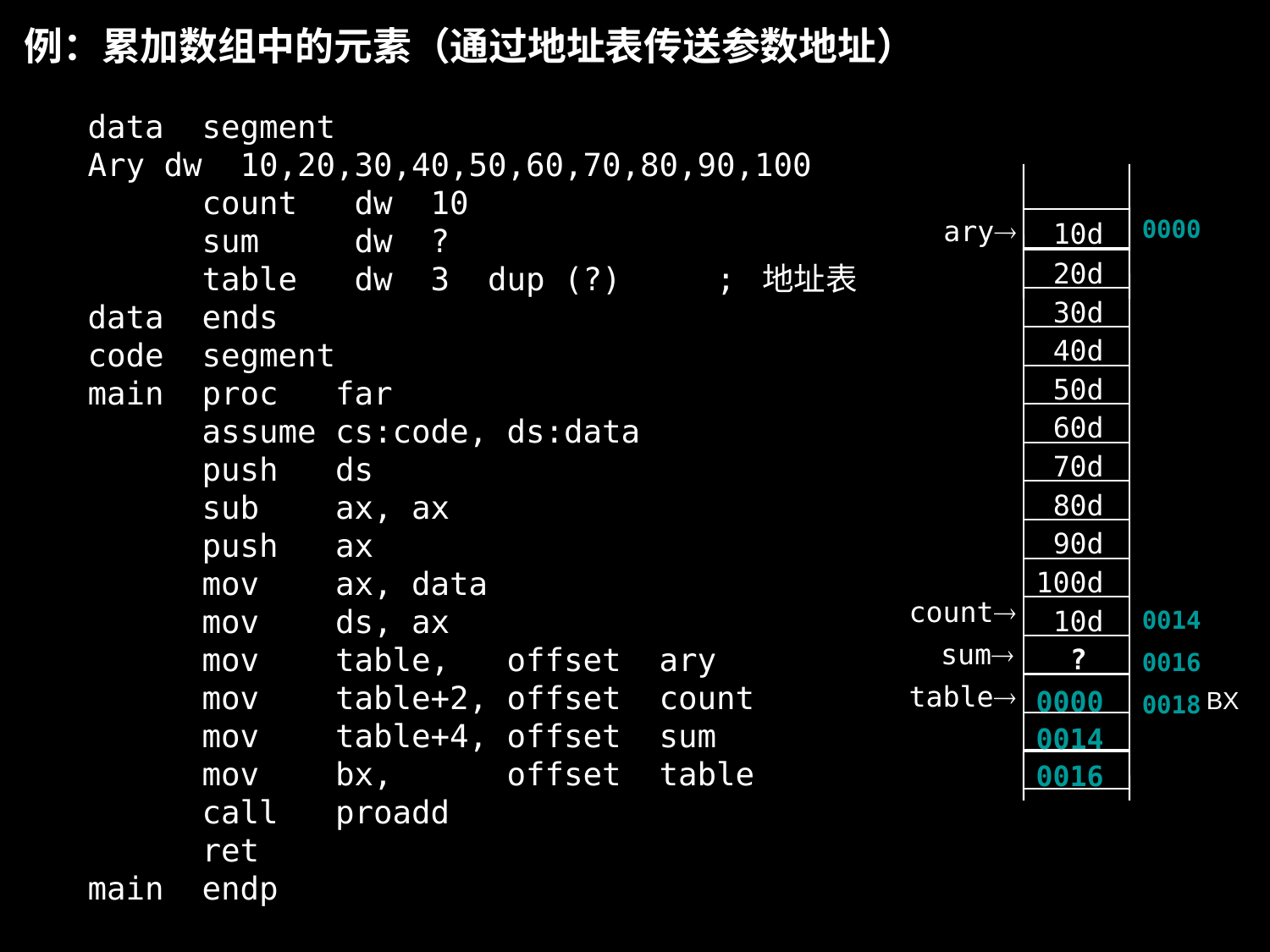

例：累加数组中的元素（通过地址表传送参数地址）

data  segment
Ary dw  10,20,30,40,50,60,70,80,90,100
      count   dw  10
      sum     dw  ?
      table   dw  3  dup (?)     ; 地址表
data  ends
code  segment
main  proc   far
      assume cs:code, ds:data
      push   ds
      sub    ax, ax
      push   ax
      mov    ax, data
      mov    ds, ax
      mov    table,   offset  ary
      mov    table+2, offset  count
      mov    table+4, offset  sum
      mov    bx,      offset  table
      call   proadd
      ret
main  endp

ary→

 10d

 20d

 30d

 40d
 50d

 60d

 70d

 80d

 90d

100d

 10d
  ?

count→
sum→
table→

0000
0014
0016
0018
0000
0014
0016
BX
28